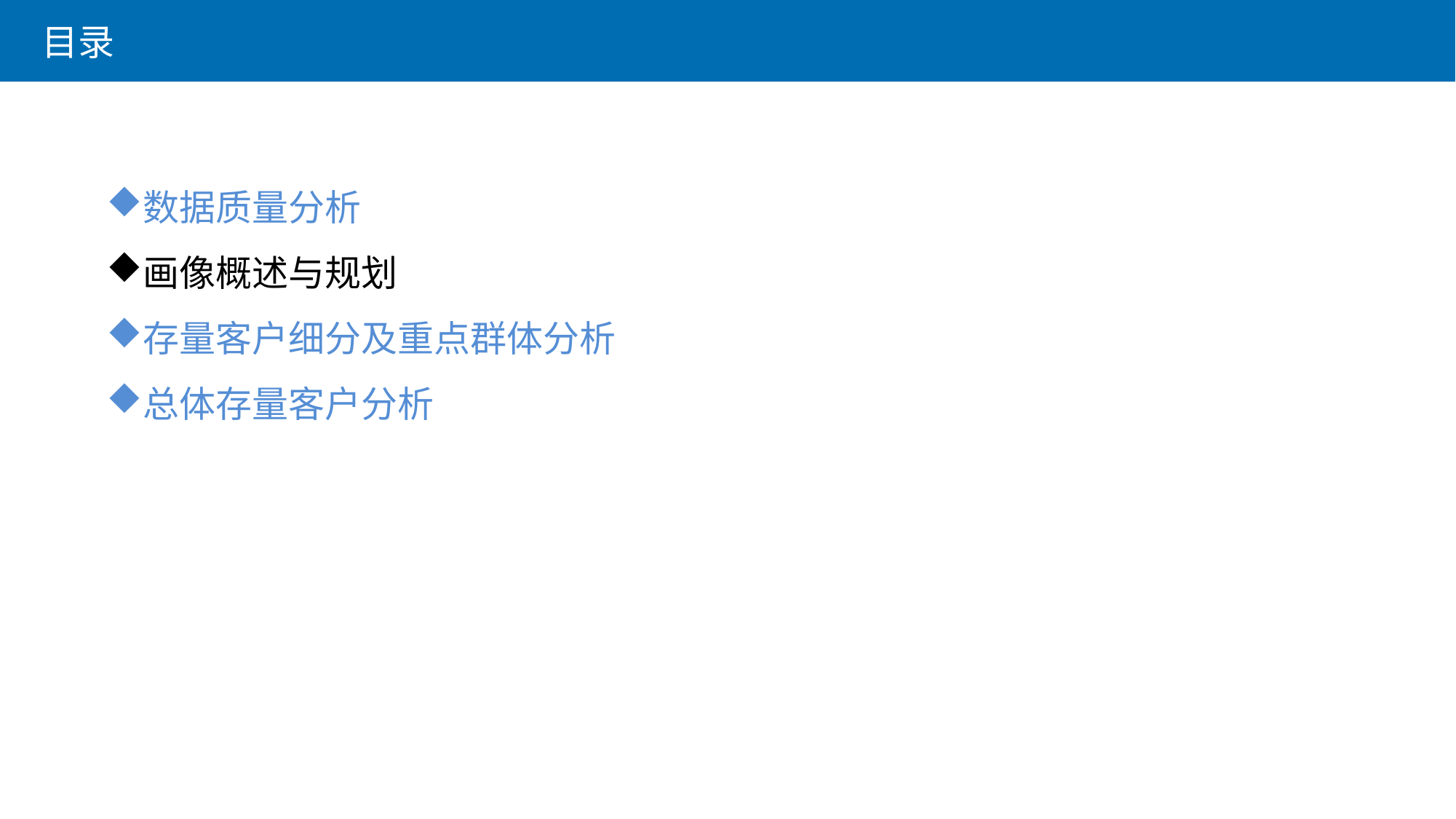

目录
数据质量分析
画像概述与规划
存量客户细分及重点群体分析
总体存量客户分析